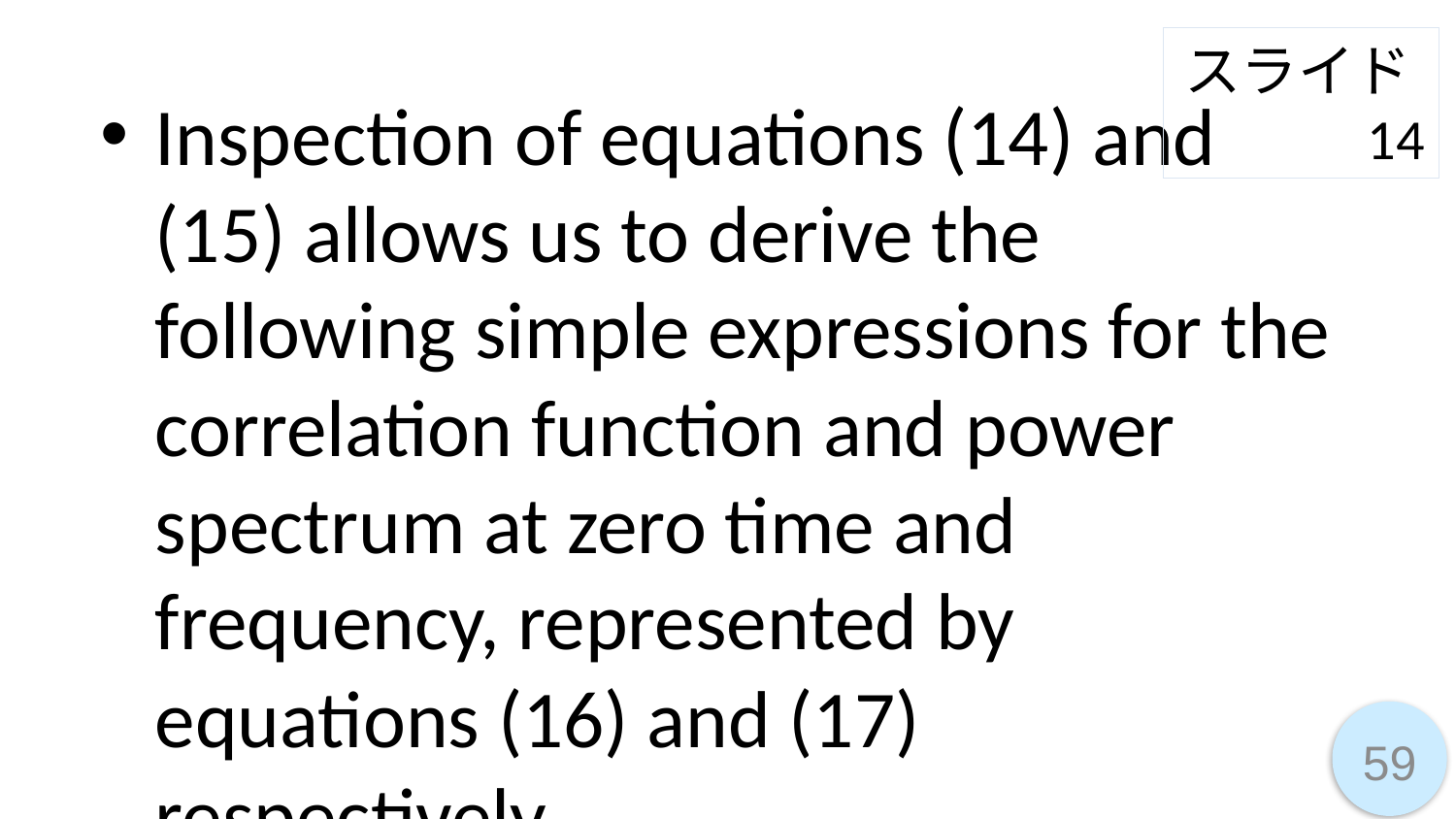

スライド14
Inspection of equations (14) and (15) allows us to derive the following simple expressions for the correlation function and power spectrum at zero time and frequency, represented by equations (16) and (17) respectively.
59